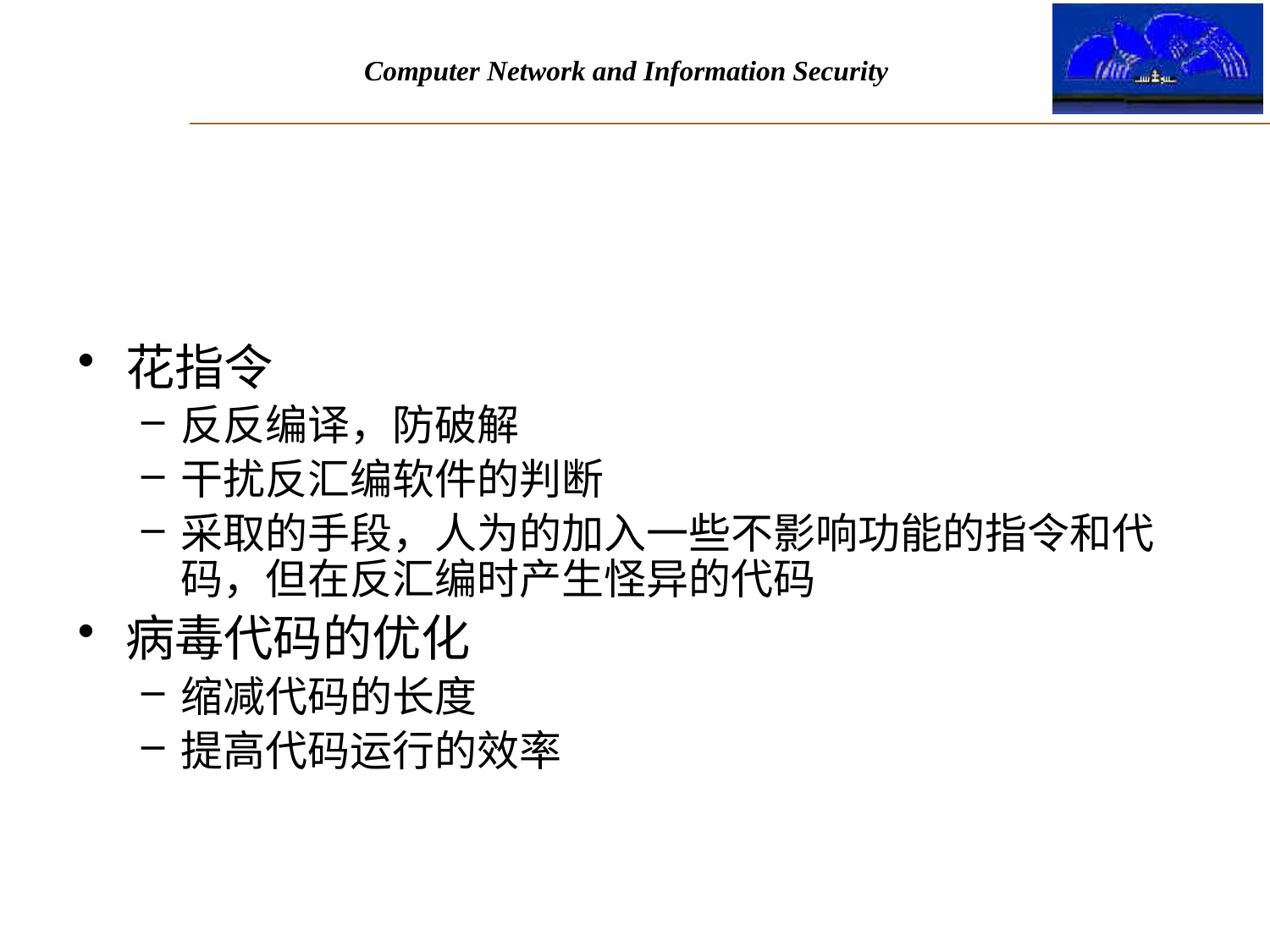

#
花指令
反反编译，防破解
干扰反汇编软件的判断
采取的手段，人为的加入一些不影响功能的指令和代码，但在反汇编时产生怪异的代码
病毒代码的优化
缩减代码的长度
提高代码运行的效率